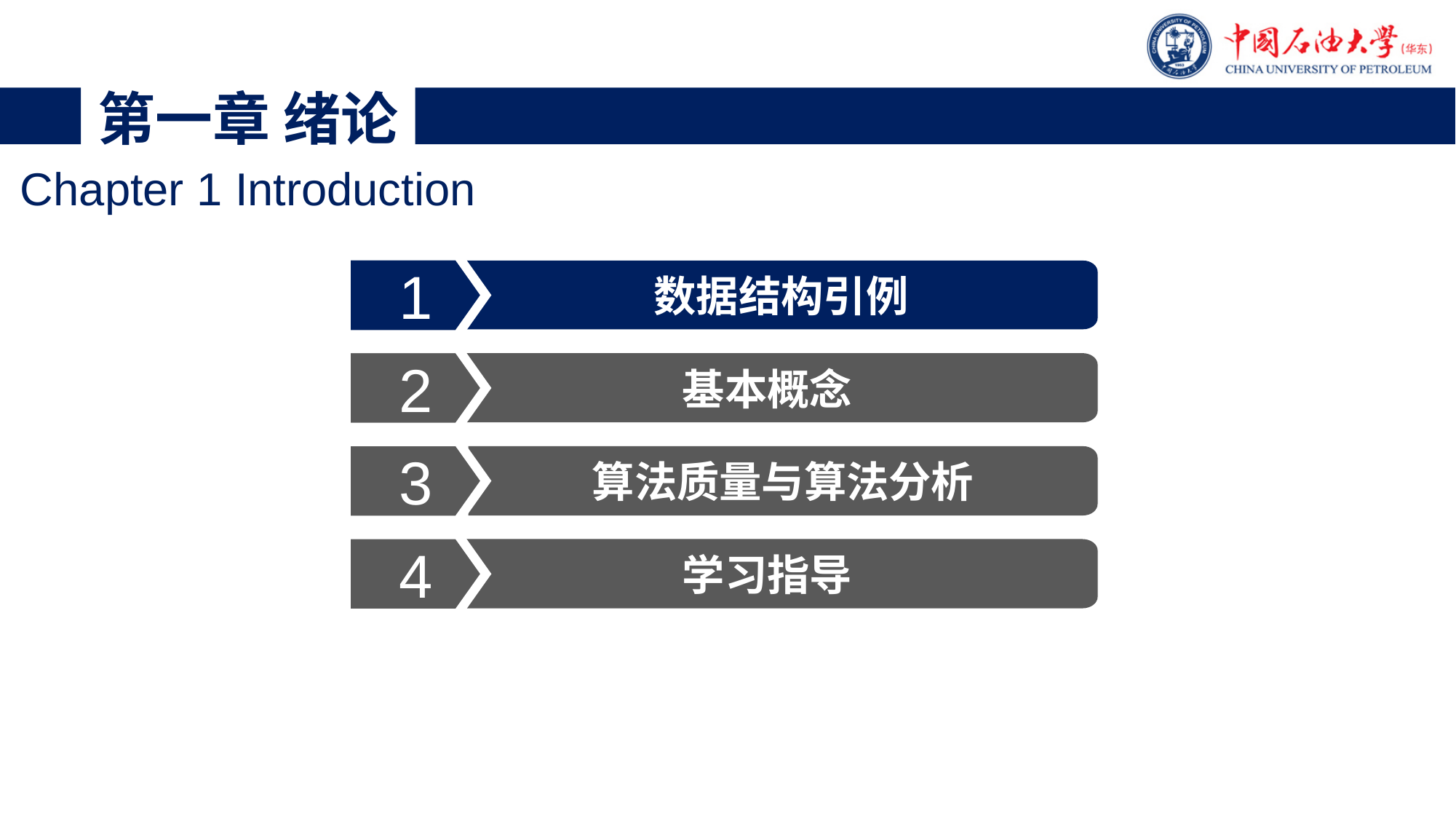

第一章 绪论

Chapter 1 Introduction
1
数据结构引例
2
基本概念
3
算法质量与算法分析
4
学习指导